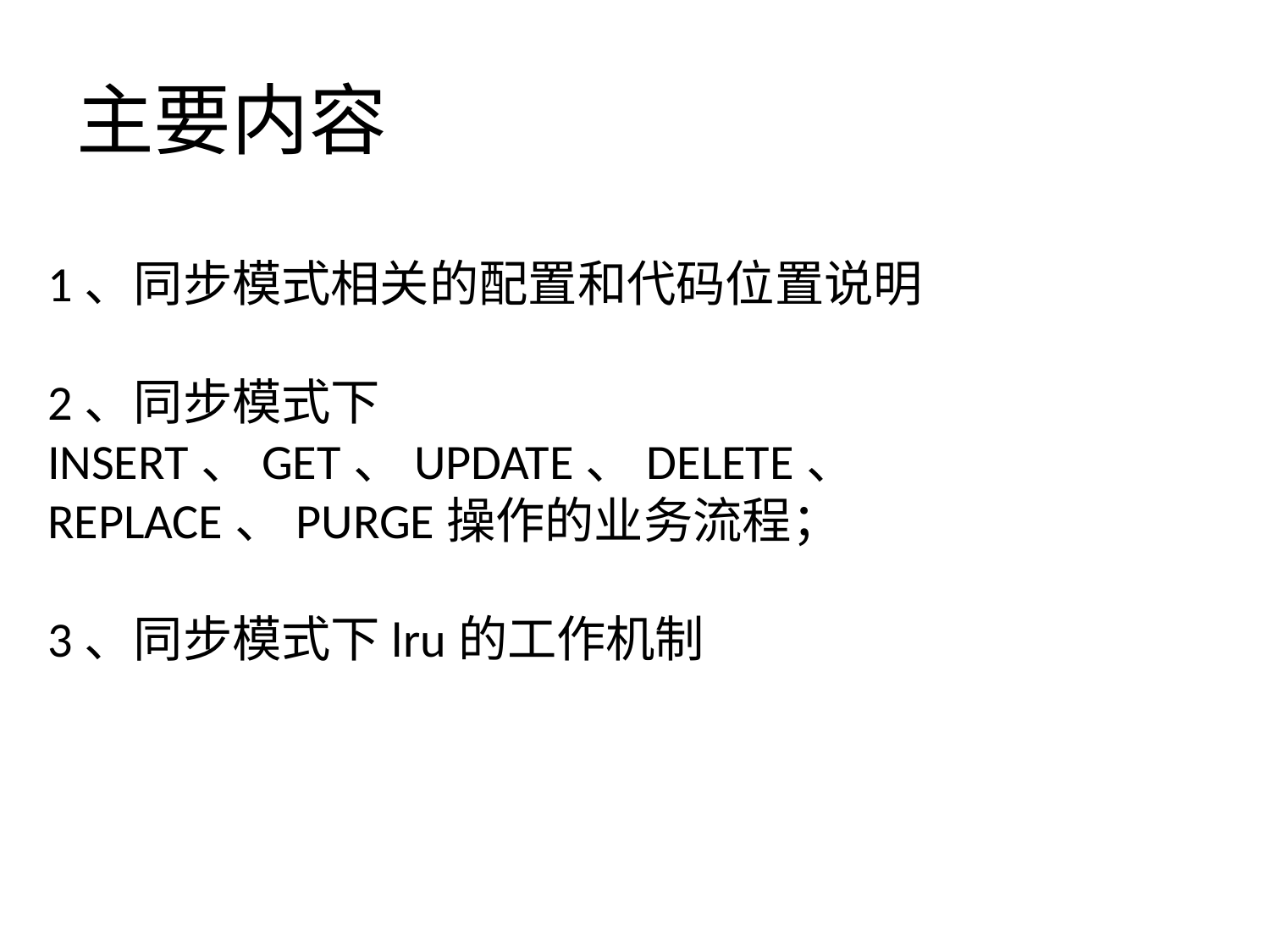

# 主要内容
1、同步模式相关的配置和代码位置说明

2、同步模式下INSERT、GET、UPDATE、DELETE、
REPLACE、PURGE操作的业务流程；

3、同步模式下lru的工作机制